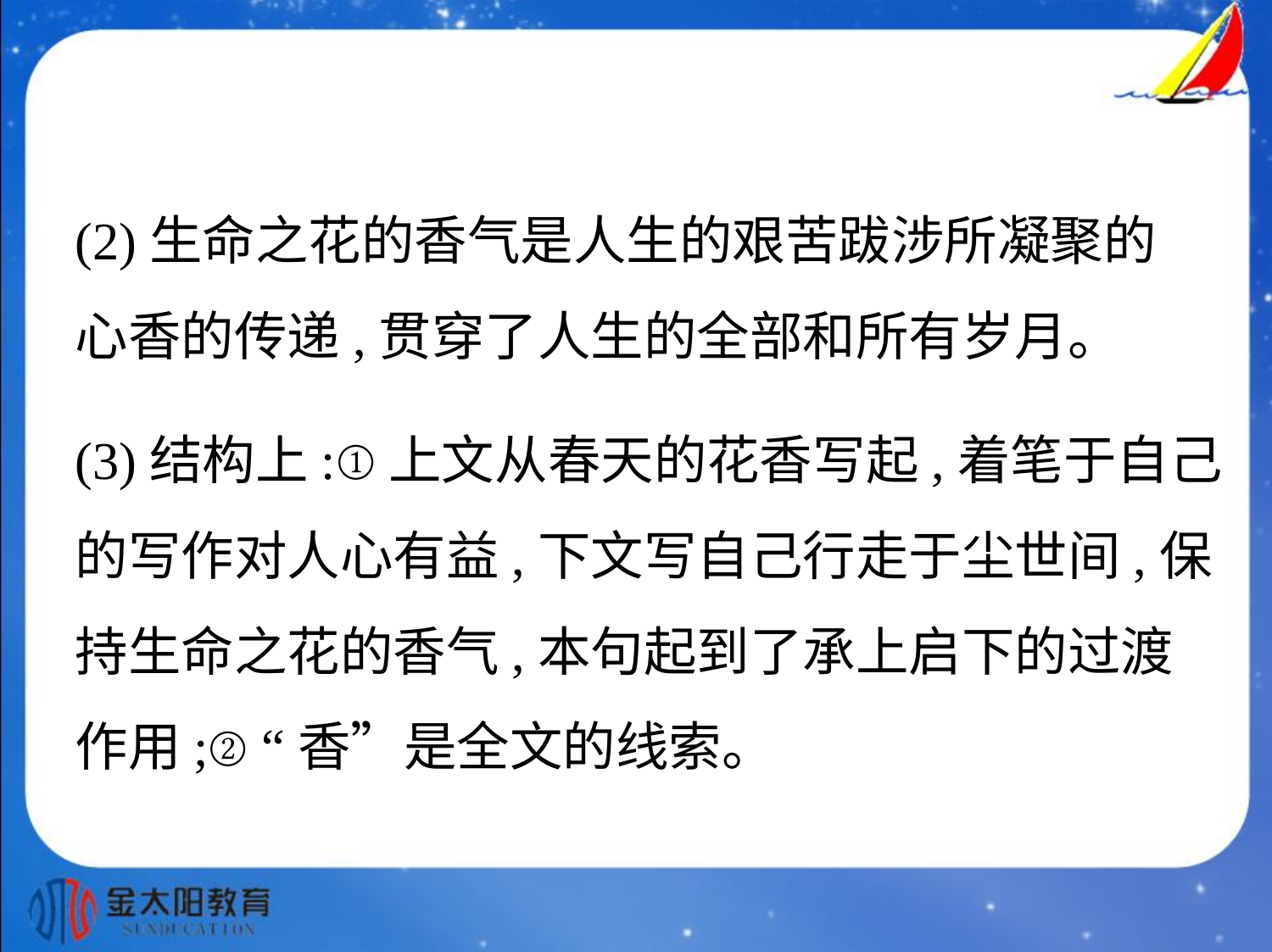

(2)生命之花的香气是人生的艰苦跋涉所凝聚的
心香的传递,贯穿了人生的全部和所有岁月。
(3)结构上:①上文从春天的花香写起,着笔于自己
的写作对人心有益,下文写自己行走于尘世间,保
持生命之花的香气,本句起到了承上启下的过渡
作用;②“香”是全文的线索。